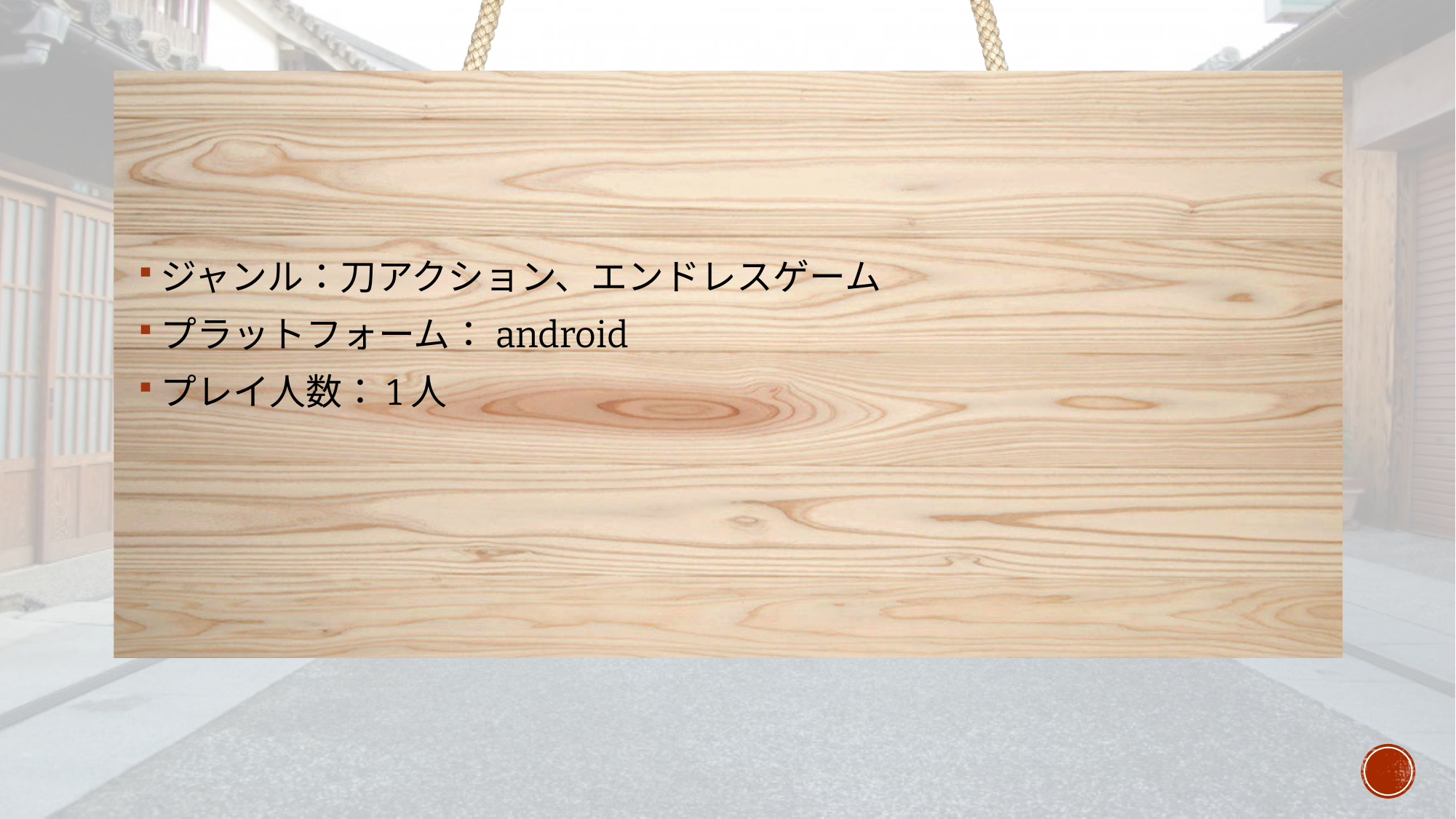

#
ジャンル：刀アクション、エンドレスゲーム
プラットフォーム：android
プレイ人数：1人